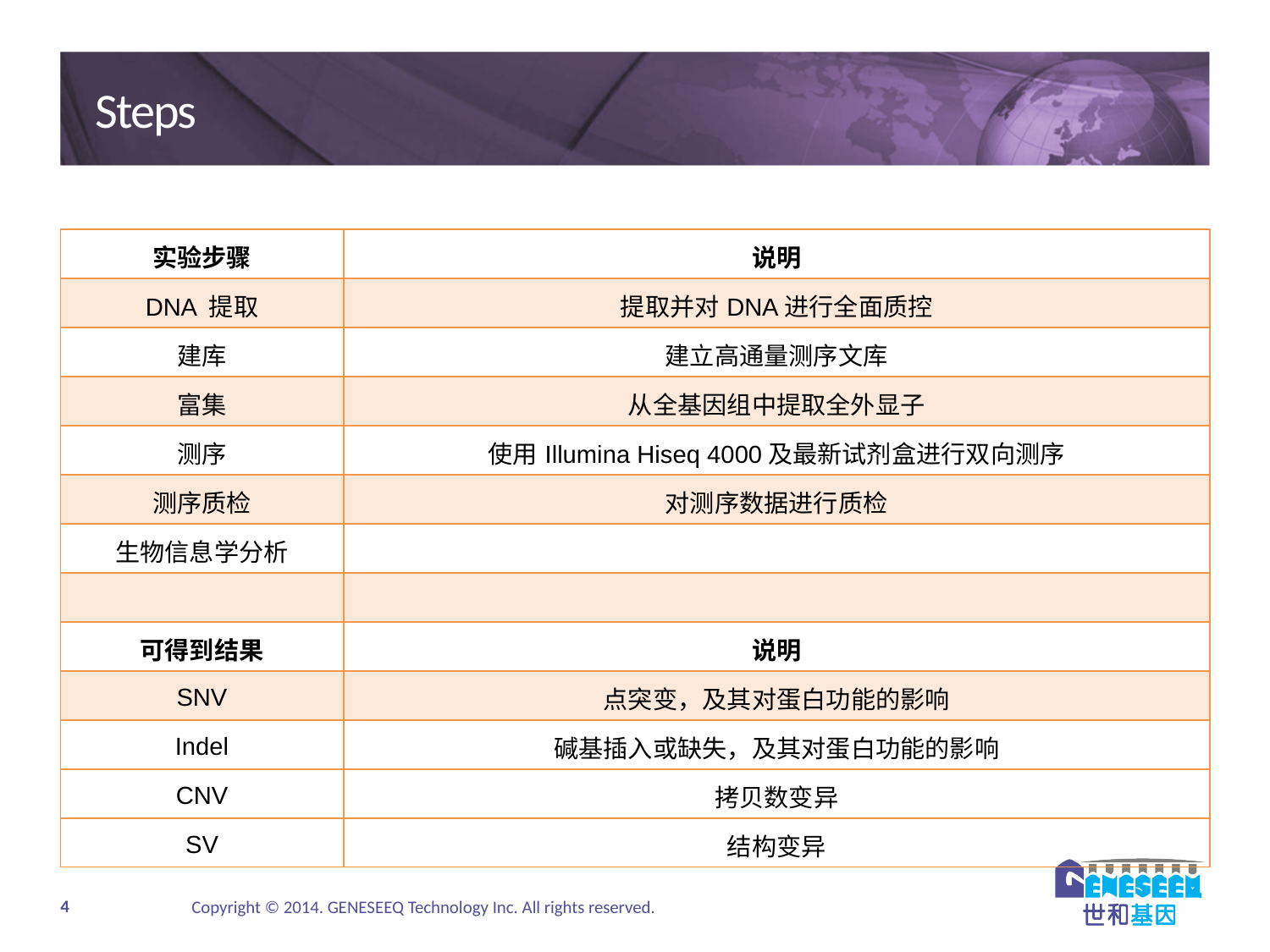

# Steps
| 实验步骤 | 说明 |
| --- | --- |
| DNA 提取 | 提取并对DNA进行全面质控 |
| 建库 | 建立高通量测序文库 |
| 富集 | 从全基因组中提取全外显子 |
| 测序 | 使用Illumina Hiseq 4000及最新试剂盒进行双向测序 |
| 测序质检 | 对测序数据进行质检 |
| 生物信息学分析 |  |
|  |  |
| 可得到结果 | 说明 |
| SNV | 点突变，及其对蛋白功能的影响 |
| Indel | 碱基插入或缺失，及其对蛋白功能的影响 |
| CNV | 拷贝数变异 |
| SV | 结构变异 |
Copyright © 2014. GENESEEQ Technology Inc. All rights reserved.
4